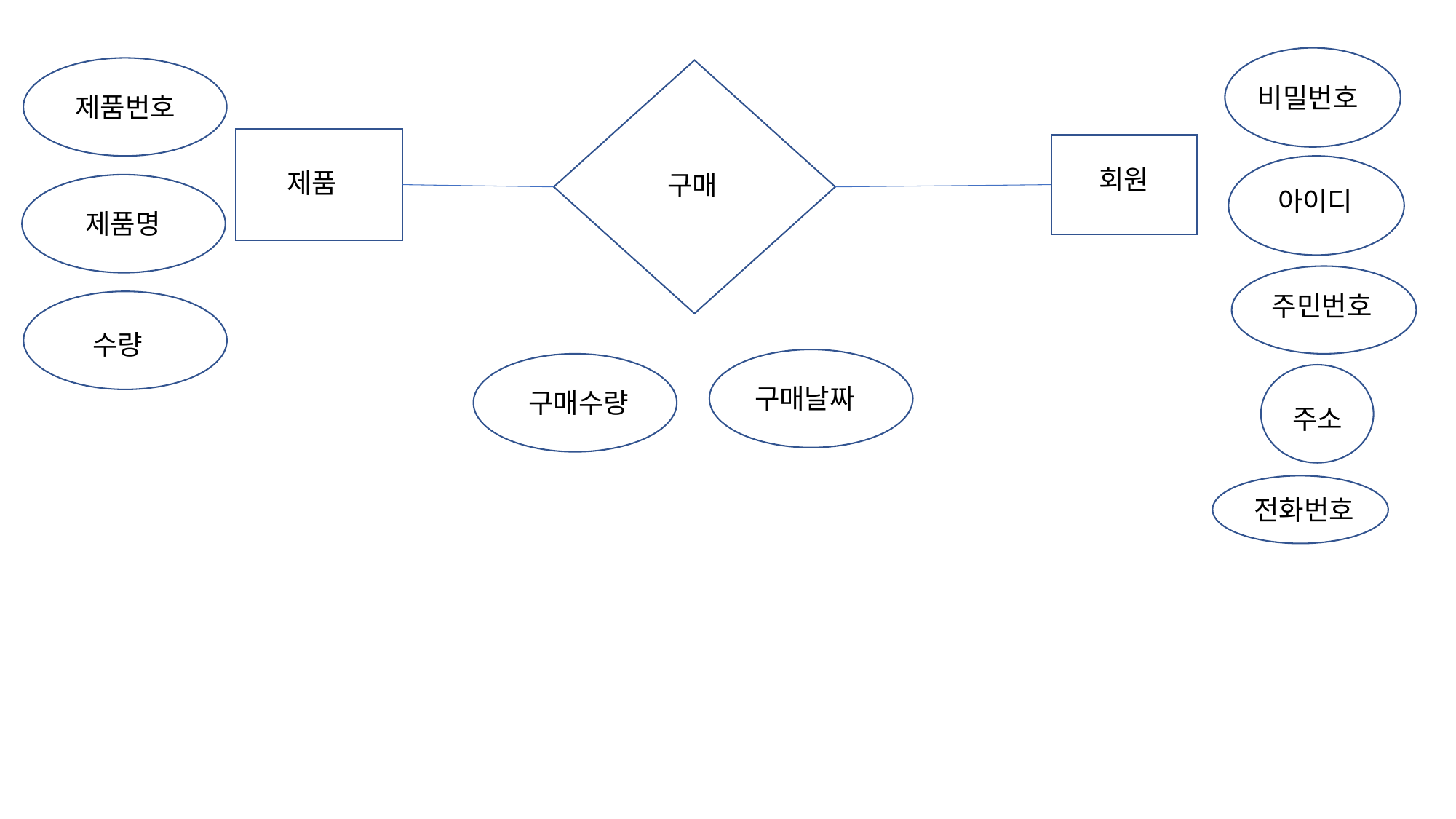

비밀번호

제품번호

아이디
회원
제품
구매

제품명

주민번호

수량

주소
구매날짜
구매수량

전화번호